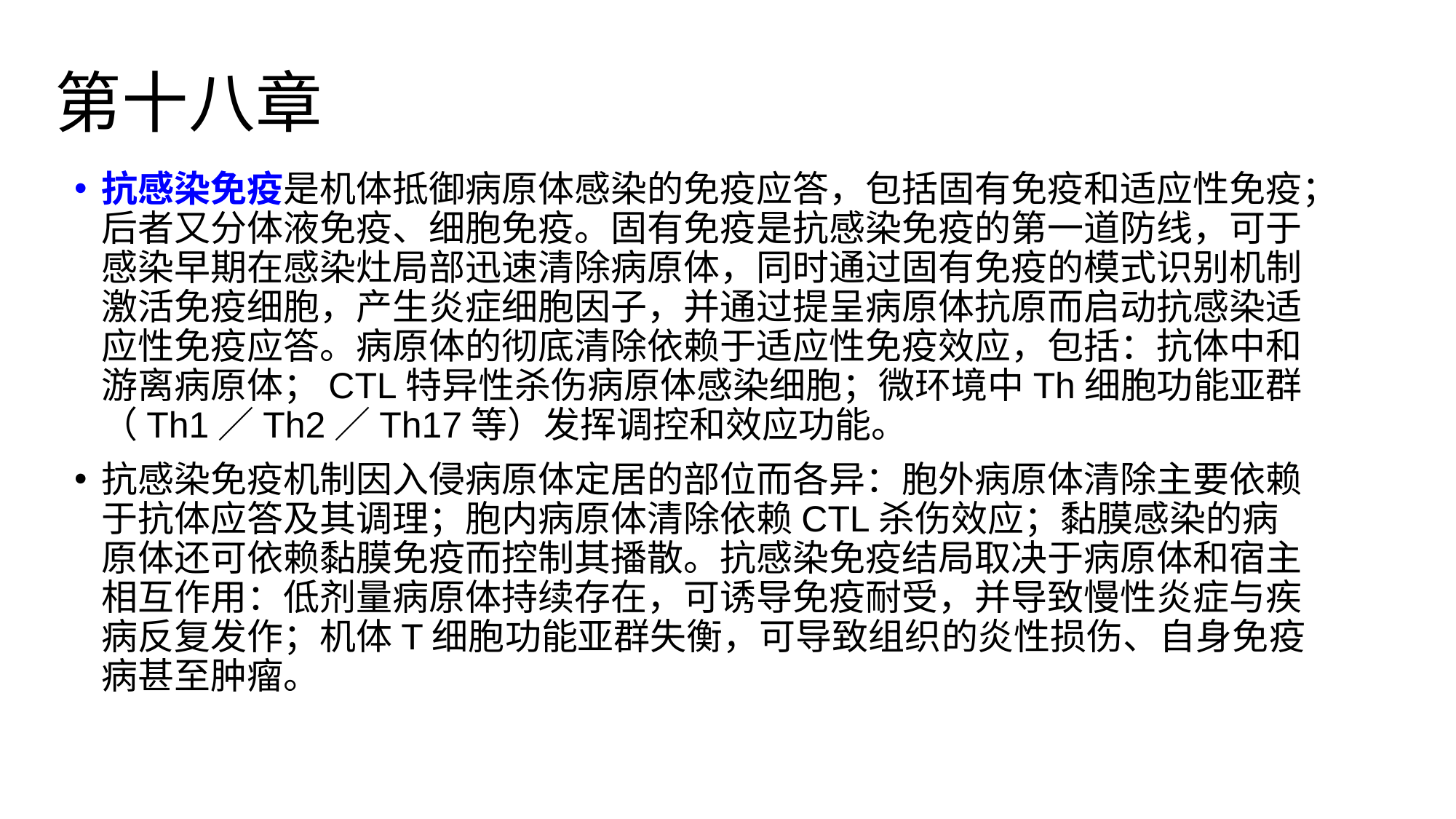

# 第十八章
抗感染免疫是机体抵御病原体感染的免疫应答，包括固有免疫和适应性免疫；后者又分体液免疫、细胞免疫。固有免疫是抗感染免疫的第一道防线，可于感染早期在感染灶局部迅速清除病原体，同时通过固有免疫的模式识别机制激活免疫细胞，产生炎症细胞因子，并通过提呈病原体抗原而启动抗感染适应性免疫应答。病原体的彻底清除依赖于适应性免疫效应，包括：抗体中和游离病原体；CTL特异性杀伤病原体感染细胞；微环境中Th细胞功能亚群（Th1／Th2／Th17等）发挥调控和效应功能。
抗感染免疫机制因入侵病原体定居的部位而各异：胞外病原体清除主要依赖于抗体应答及其调理；胞内病原体清除依赖CTL杀伤效应；黏膜感染的病原体还可依赖黏膜免疫而控制其播散。抗感染免疫结局取决于病原体和宿主相互作用：低剂量病原体持续存在，可诱导免疫耐受，并导致慢性炎症与疾病反复发作；机体T细胞功能亚群失衡，可导致组织的炎性损伤、自身免疫病甚至肿瘤。